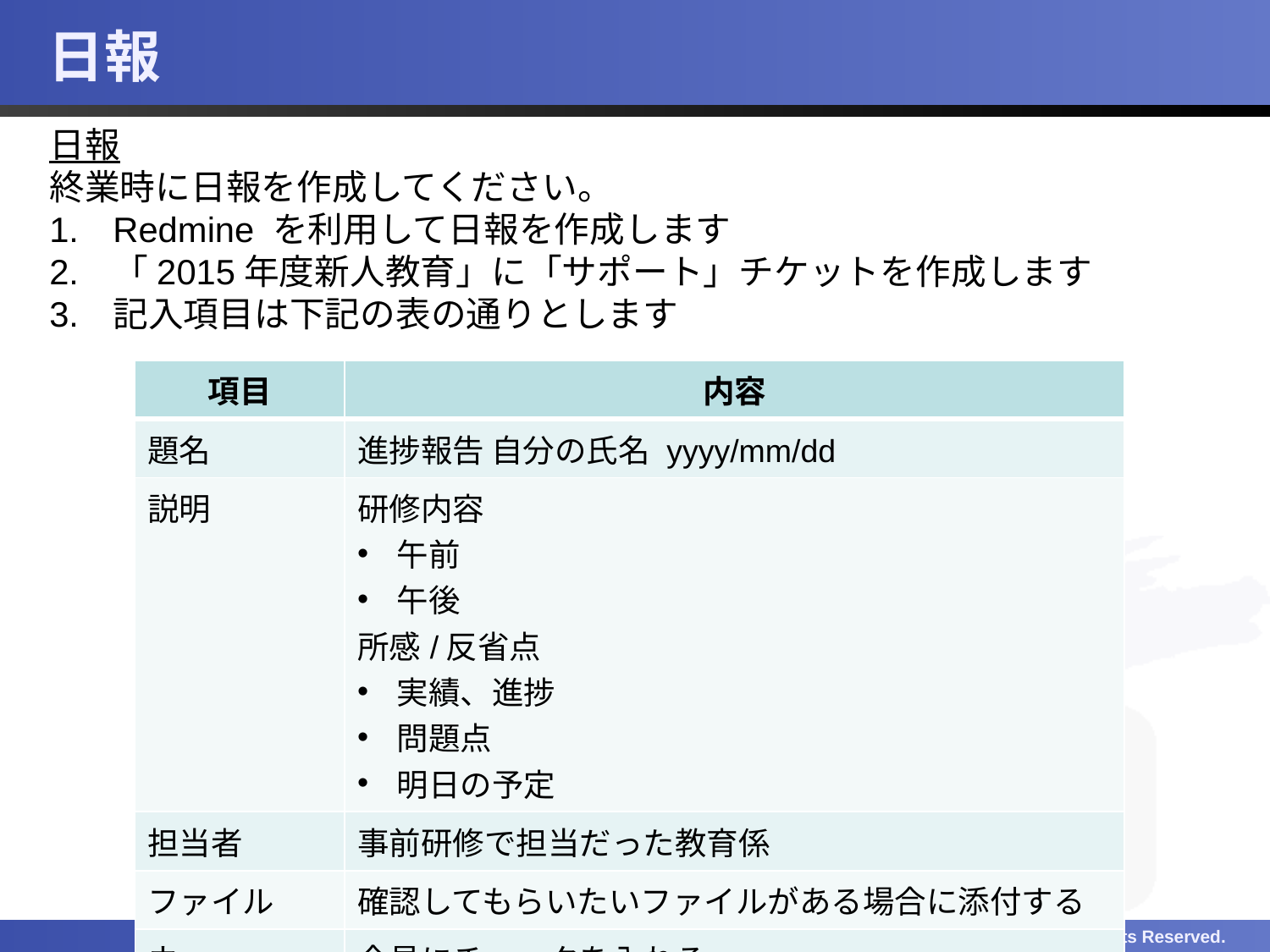

# 日報
日報
終業時に日報を作成してください。
Redmine を利用して日報を作成します
「2015年度新人教育」に「サポート」チケットを作成します
記入項目は下記の表の通りとします
| 項目 | 内容 |
| --- | --- |
| 題名 | 進捗報告 自分の氏名 yyyy/mm/dd |
| 説明 | 研修内容 午前 午後 所感/反省点 実績、進捗 問題点 明日の予定 |
| 担当者 | 事前研修で担当だった教育係 |
| ファイル | 確認してもらいたいファイルがある場合に添付する |
| ウォッチャー | 全員にチェックを入れる |
4